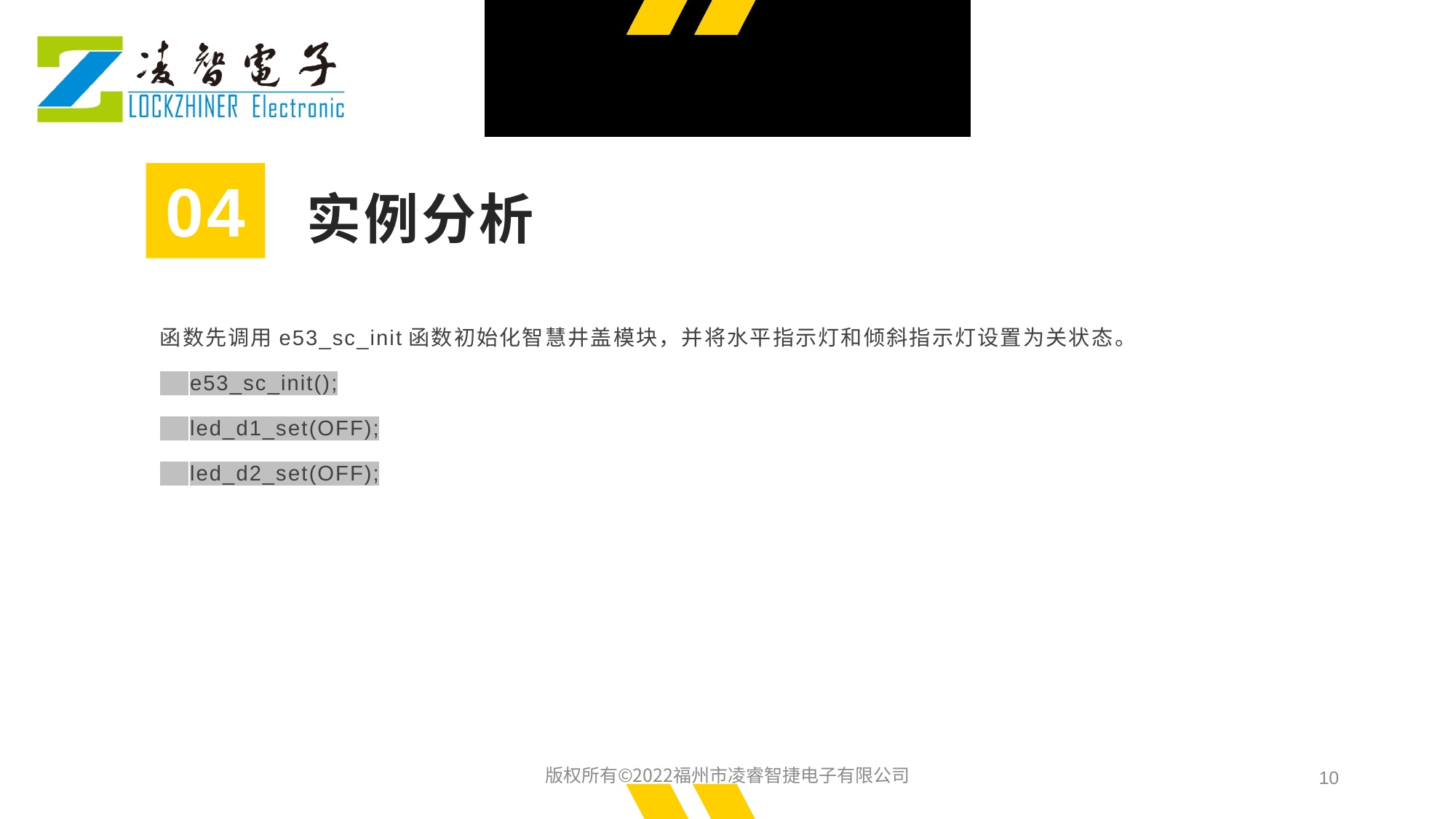

04
实例分析
函数先调用e53_sc_init函数初始化智慧井盖模块，并将水平指示灯和倾斜指示灯设置为关状态。
    e53_sc_init();
    led_d1_set(OFF);
    led_d2_set(OFF);
版权所有©2022福州市凌睿智捷电子有限公司
10